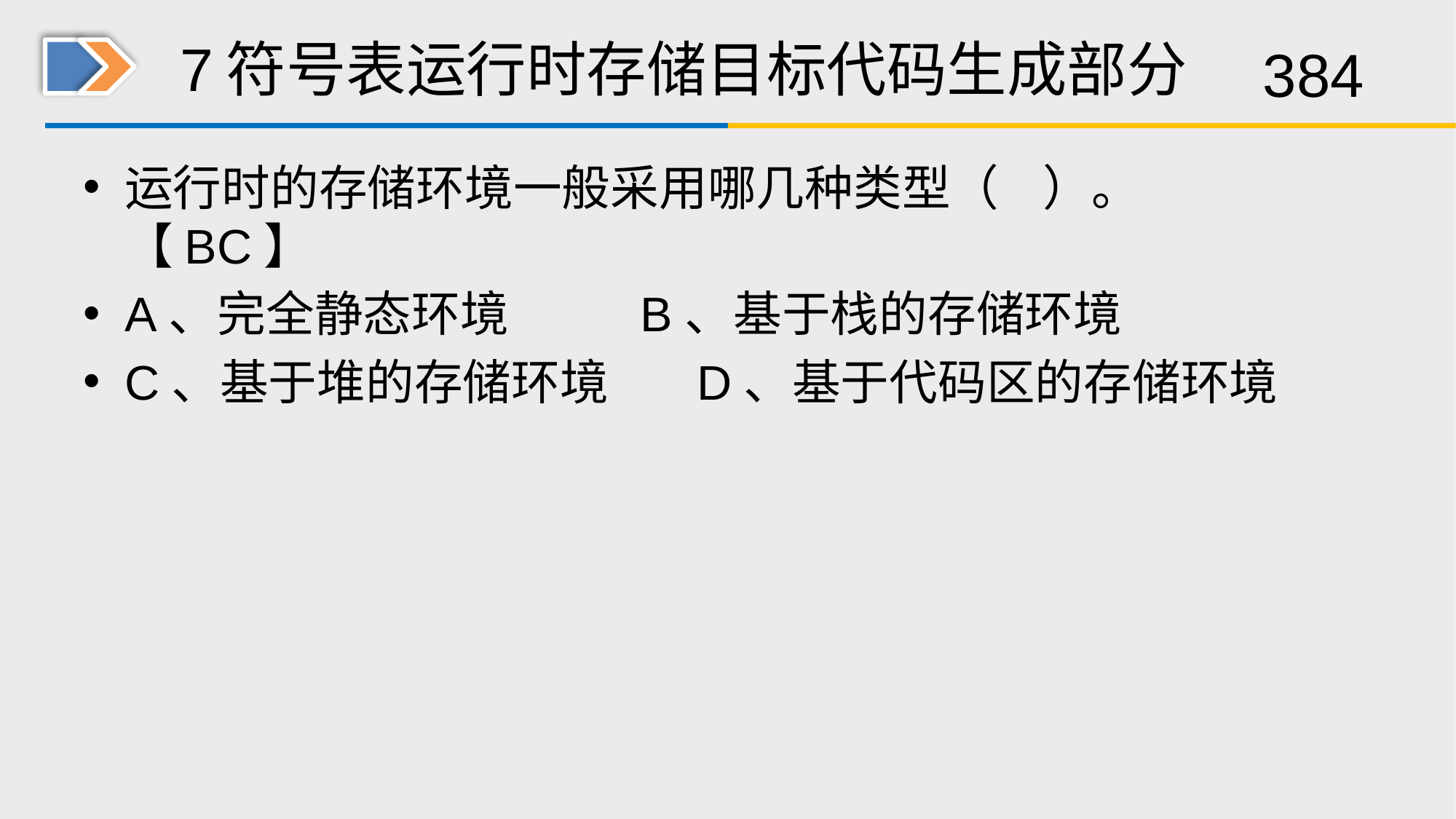

# 7符号表运行时存储目标代码生成部分
384
运行时的存储环境一般采用哪几种类型（    ）。【BC】
A、完全静态环境           B、基于栈的存储环境
C、基于堆的存储环境       D、基于代码区的存储环境